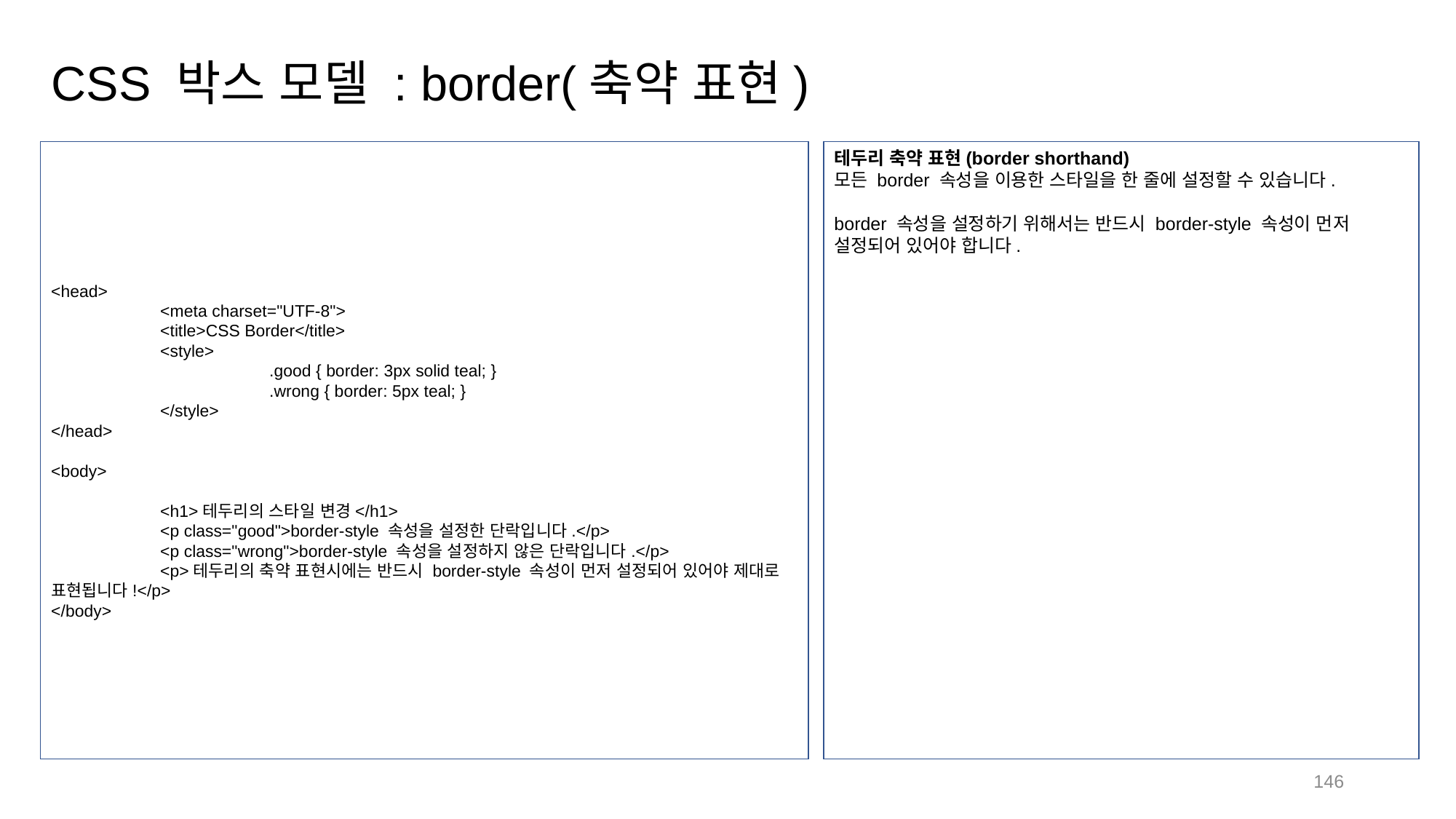

# CSS 박스 모델 : border(축약 표현)
<head>
	<meta charset="UTF-8">
	<title>CSS Border</title>
	<style>
		.good { border: 3px solid teal; }
		.wrong { border: 5px teal; }
	</style>
</head>

<body>

	<h1>테두리의 스타일 변경</h1>
	<p class="good">border-style 속성을 설정한 단락입니다.</p>
	<p class="wrong">border-style 속성을 설정하지 않은 단락입니다.</p>
	<p>테두리의 축약 표현시에는 반드시 border-style 속성이 먼저 설정되어 있어야 제대로 표현됩니다!</p>
</body>
테두리 축약 표현(border shorthand)
모든 border 속성을 이용한 스타일을 한 줄에 설정할 수 있습니다.

border 속성을 설정하기 위해서는 반드시 border-style 속성이 먼저 설정되어 있어야 합니다.
146